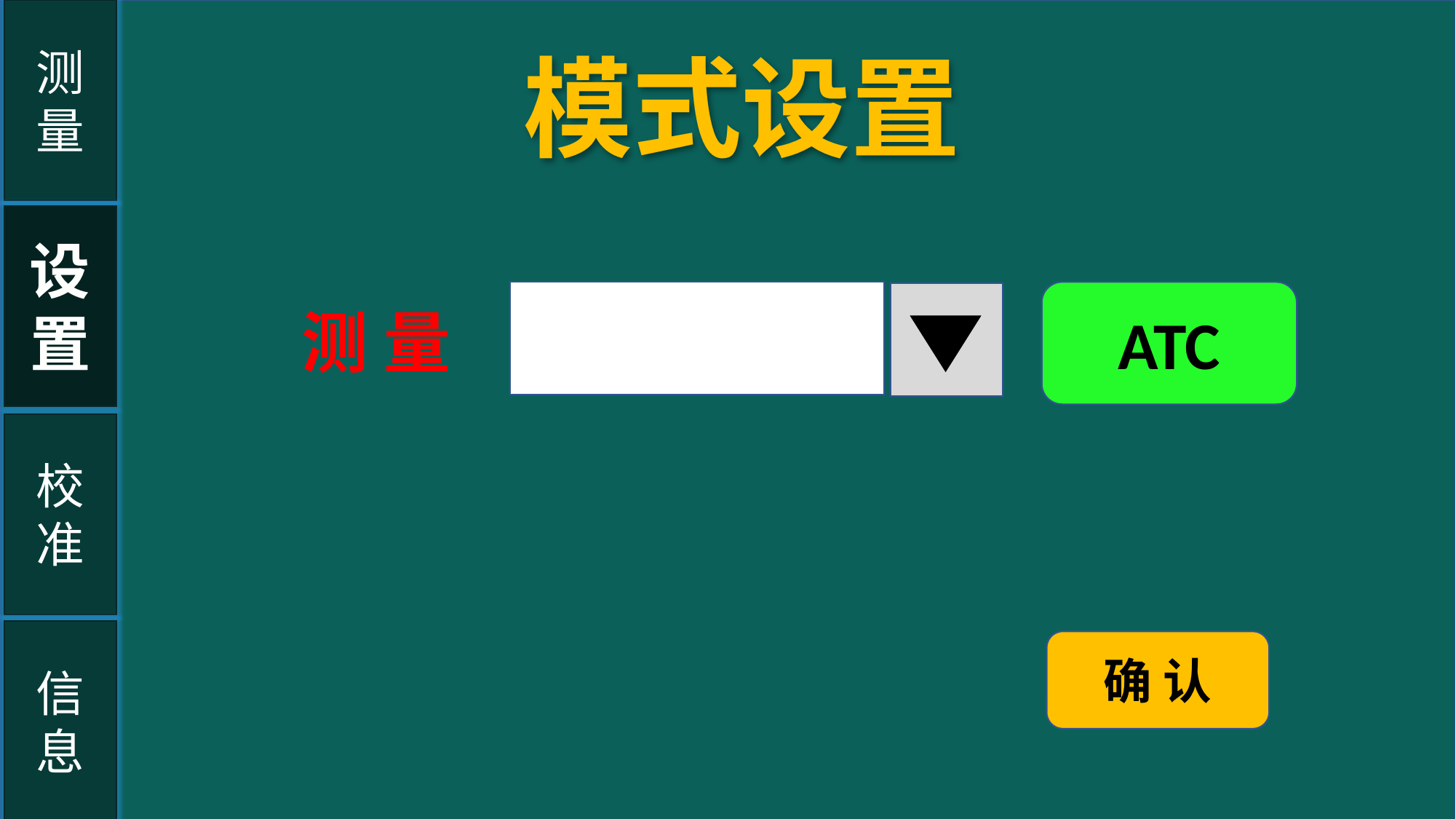

测
量
模式设置
设置

ATC

测 量

校
准
信
息
确 认